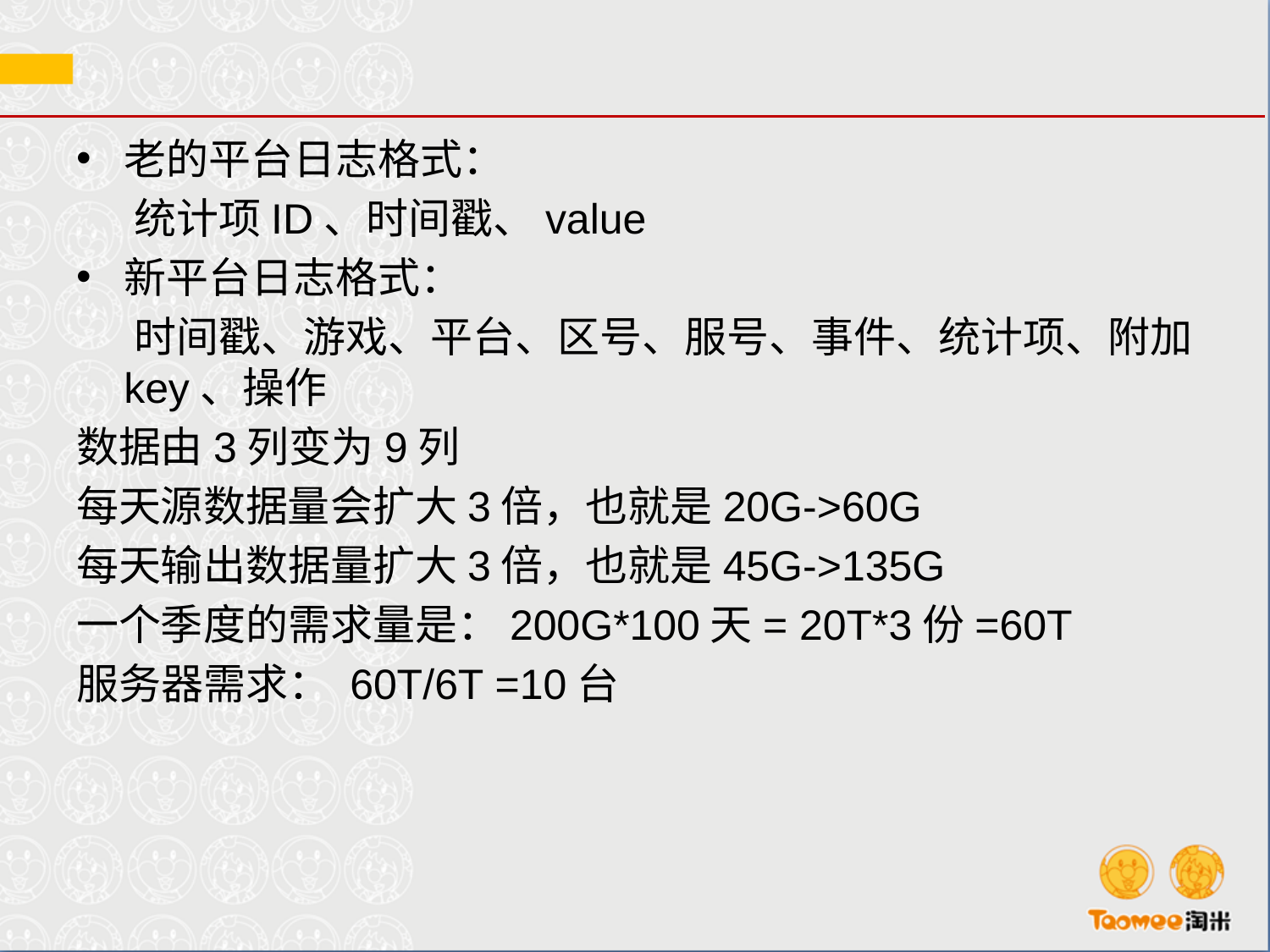

#
老的平台日志格式：
     统计项ID、时间戳、value
新平台日志格式：
     时间戳、游戏、平台、区号、服号、事件、统计项、附加key、操作
数据由3列变为9列
每天源数据量会扩大3倍，也就是20G->60G
每天输出数据量扩大3倍，也就是45G->135G
一个季度的需求量是：200G*100天= 20T*3份=60T
服务器需求： 60T/6T =10台